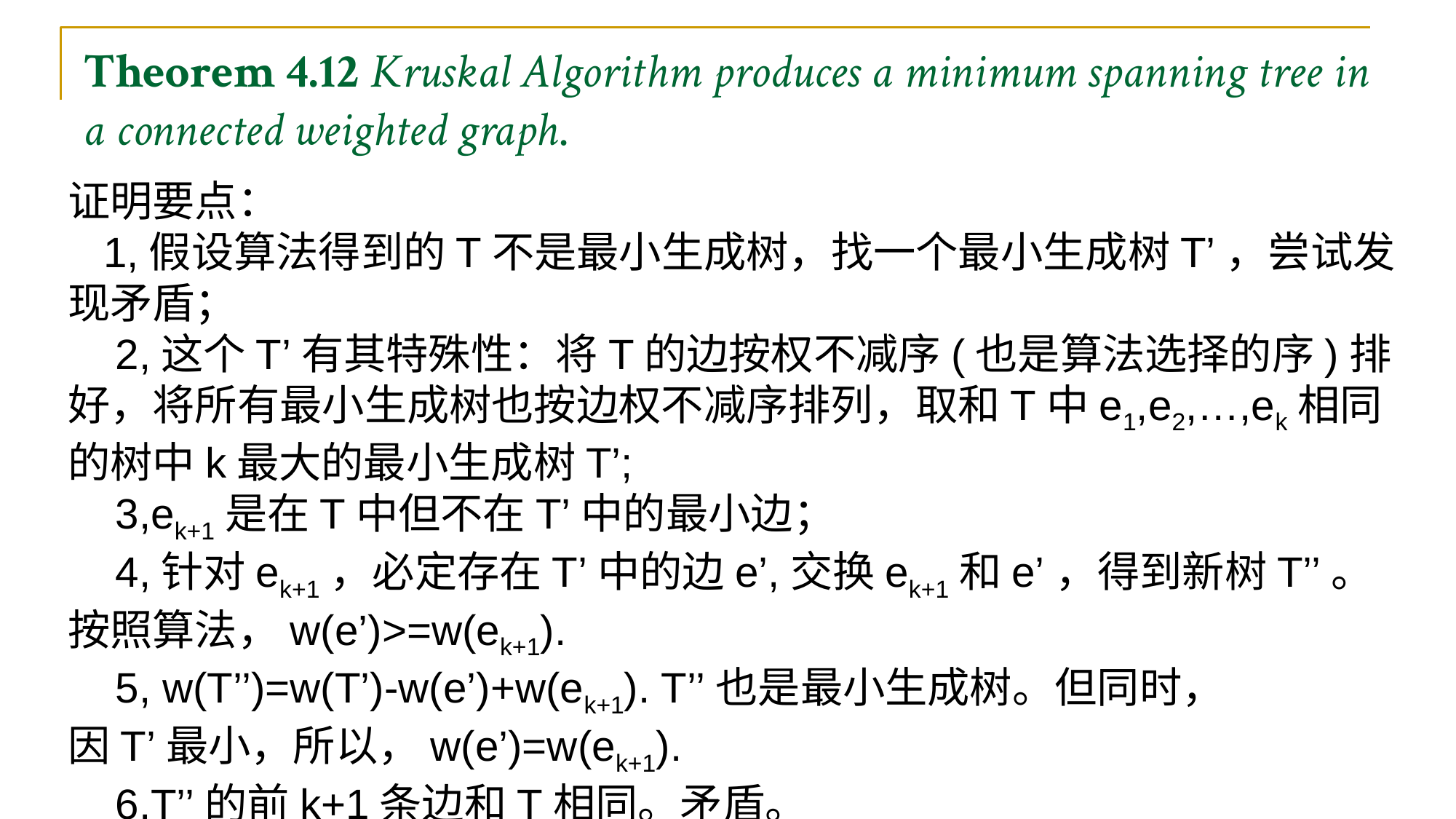

# Theorem 4.12 Kruskal Algorithm produces a minimum spanning tree in a connected weighted graph.
证明要点：
   1,假设算法得到的T不是最小生成树，找一个最小生成树T’，尝试发现矛盾；
    2,这个T’有其特殊性：将T的边按权不减序(也是算法选择的序)排好，将所有最小生成树也按边权不减序排列，取和T中e1,e2,…,ek相同的树中k最大的最小生成树T’;
    3,ek+1是在T中但不在T’中的最小边；
    4,针对ek+1，必定存在T’中的边e’,交换ek+1和e’，得到新树T’’。按照算法，w(e’)>=w(ek+1).
    5, w(T’’)=w(T’)-w(e’)+w(ek+1). T’’也是最小生成树。但同时，
因T’最小，所以，w(e’)=w(ek+1).
    6,T’’的前k+1条边和T相同。矛盾。